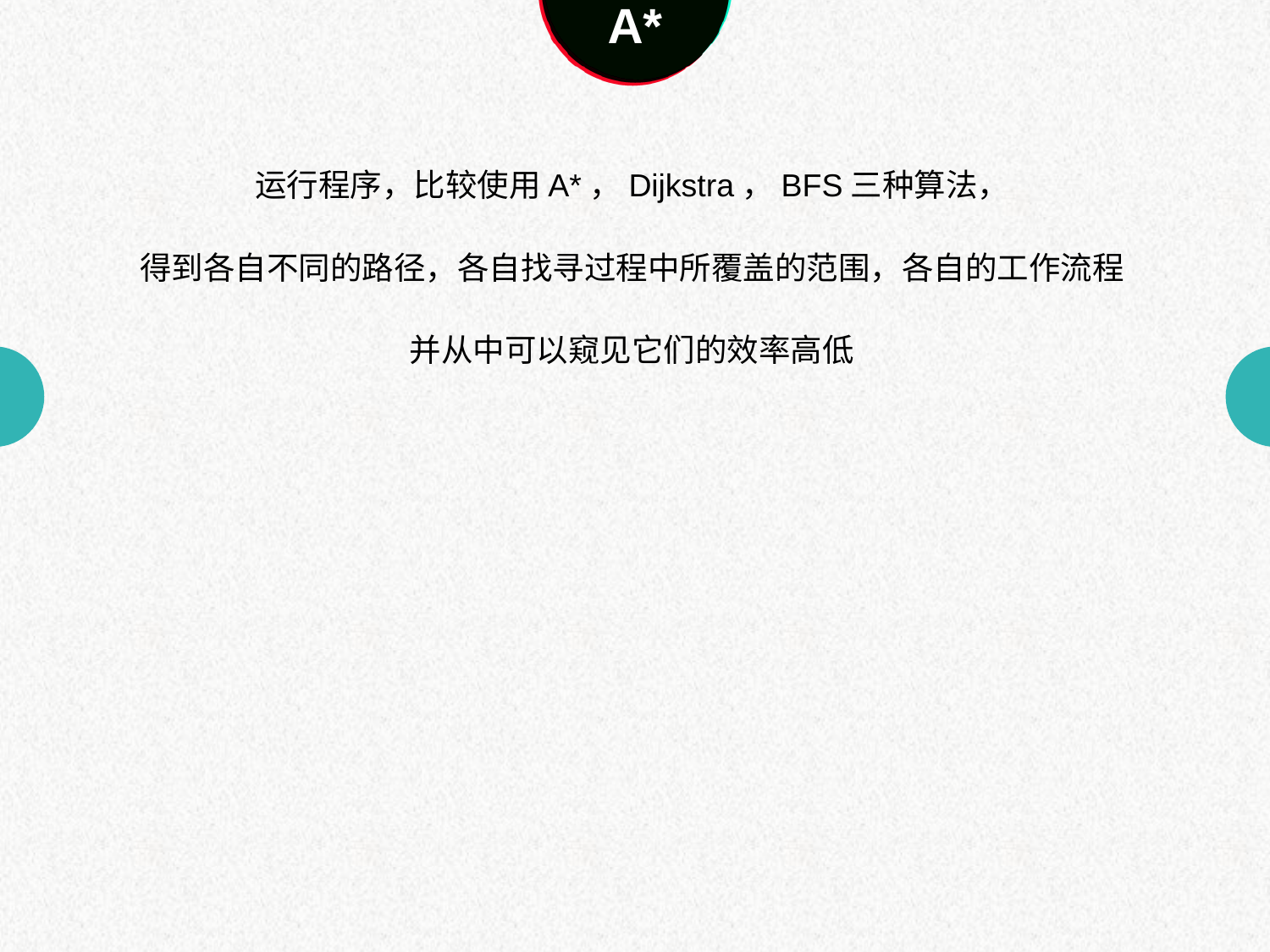

运行程序，比较使用A*，Dijkstra，BFS三种算法，
得到各自不同的路径，各自找寻过程中所覆盖的范围，各自的工作流程
并从中可以窥见它们的效率高低